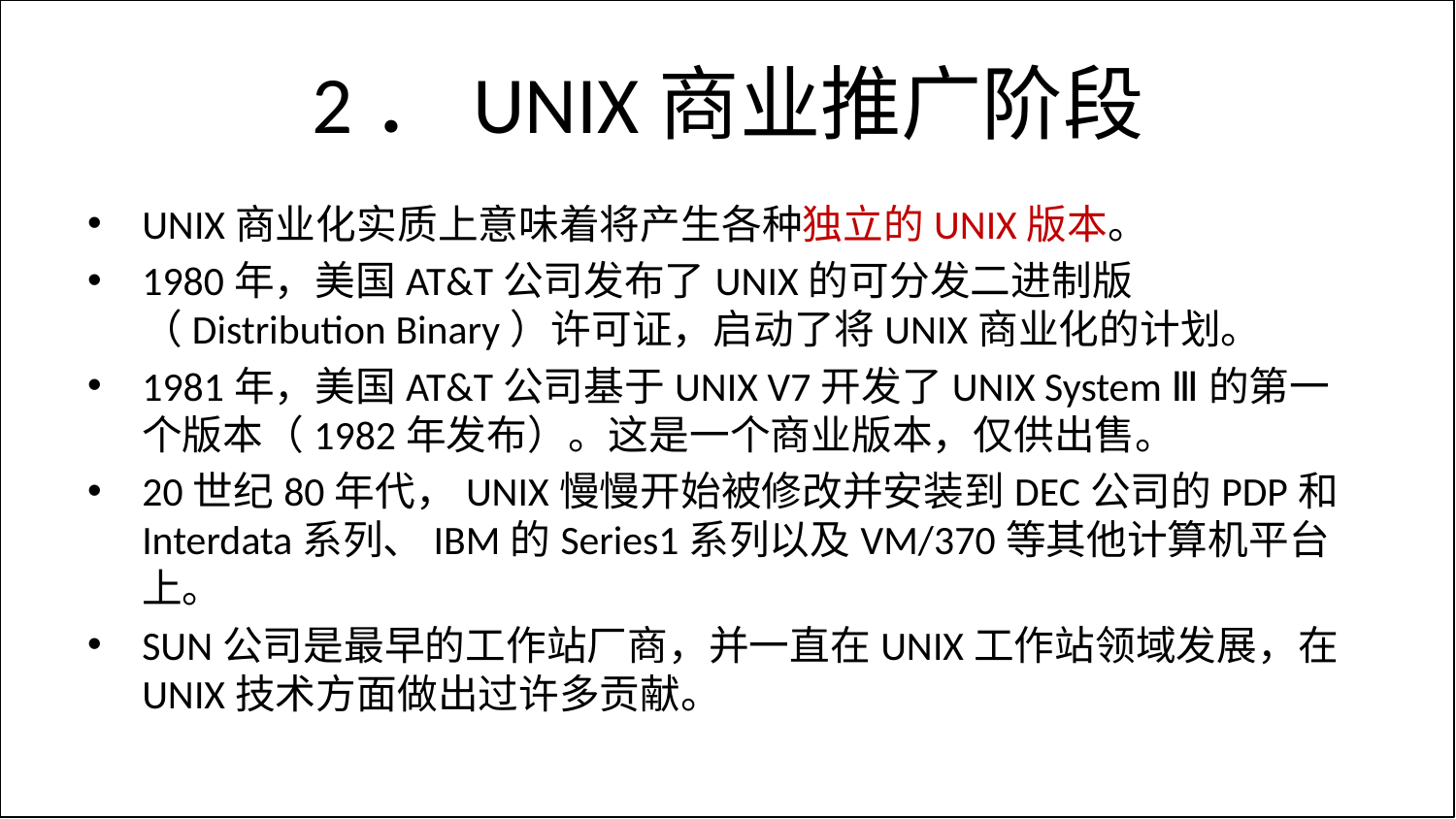

# 2．UNIX商业推广阶段
UNIX商业化实质上意味着将产生各种独立的UNIX版本。
1980年，美国AT&T公司发布了UNIX的可分发二进制版（Distribution Binary）许可证，启动了将UNIX商业化的计划。
1981年，美国AT&T公司基于UNIX V7开发了UNIX System Ⅲ的第一个版本（1982年发布）。这是一个商业版本，仅供出售。
20世纪80年代，UNIX慢慢开始被修改并安装到DEC公司的PDP和Interdata系列、IBM的Series1系列以及VM/370等其他计算机平台上。
SUN公司是最早的工作站厂商，并一直在UNIX工作站领域发展，在UNIX技术方面做出过许多贡献。